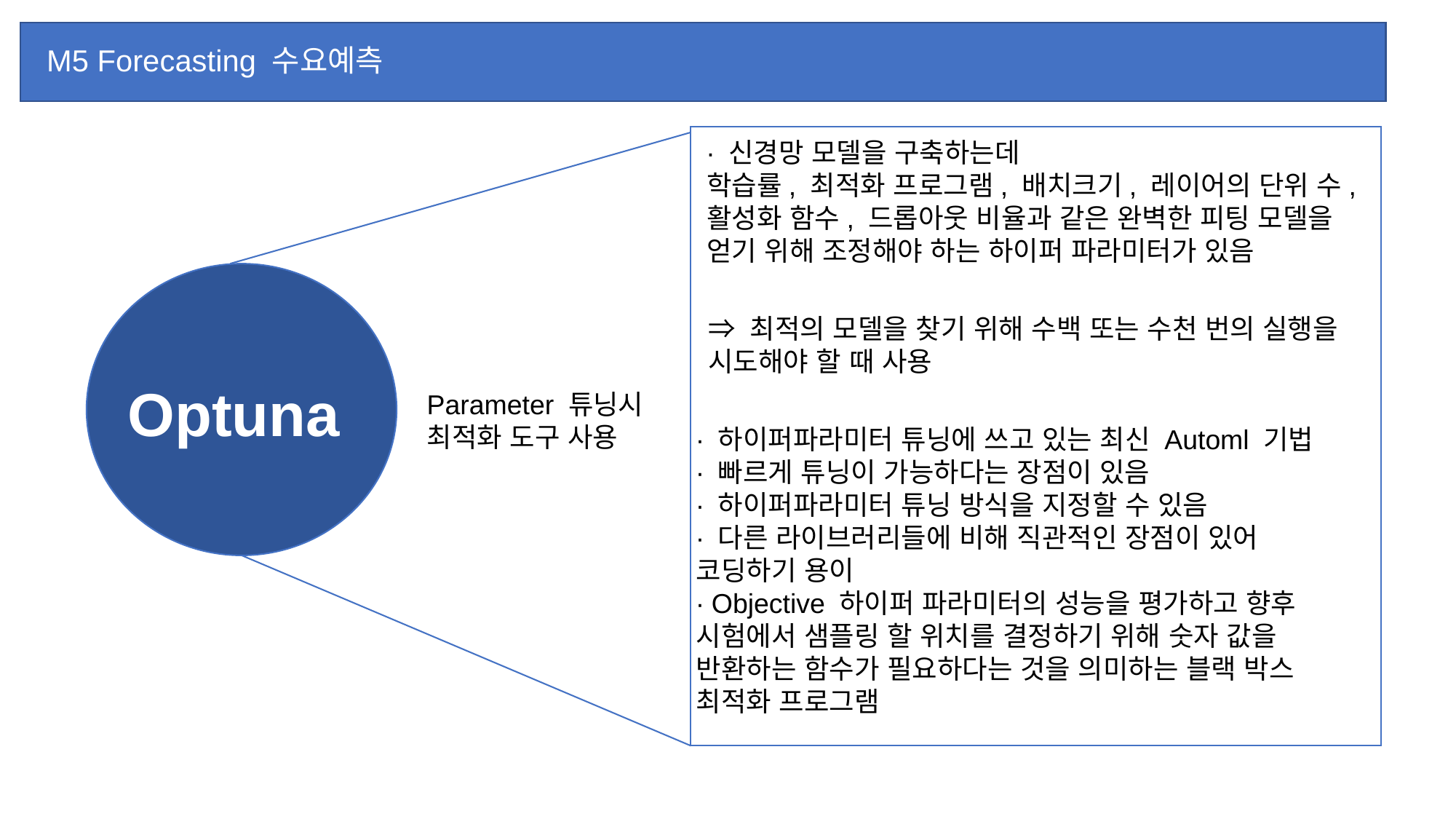

# M5 Forecasting 수요예측

∙ 신경망 모델을 구축하는데
학습률, 최적화 프로그램, 배치크기, 레이어의 단위 수, 활성화 함수, 드롭아웃 비율과 같은 완벽한 피팅 모델을 얻기 위해 조정해야 하는 하이퍼 파라미터가 있음

⇒ 최적의 모델을 찾기 위해 수백 또는 수천 번의 실행을 시도해야 할 때 사용
Optuna
Parameter 튜닝시
최적화 도구 사용
∙ 하이퍼파라미터 튜닝에 쓰고 있는 최신 Automl 기법
∙ 빠르게 튜닝이 가능하다는 장점이 있음
∙ 하이퍼파라미터 튜닝 방식을 지정할 수 있음
∙ 다른 라이브러리들에 비해 직관적인 장점이 있어 코딩하기 용이
∙ Objective 하이퍼 파라미터의 성능을 평가하고 향후 시험에서 샘플링 할 위치를 결정하기 위해 숫자 값을 반환하는 함수가 필요하다는 것을 의미하는 블랙 박스 최적화 프로그램